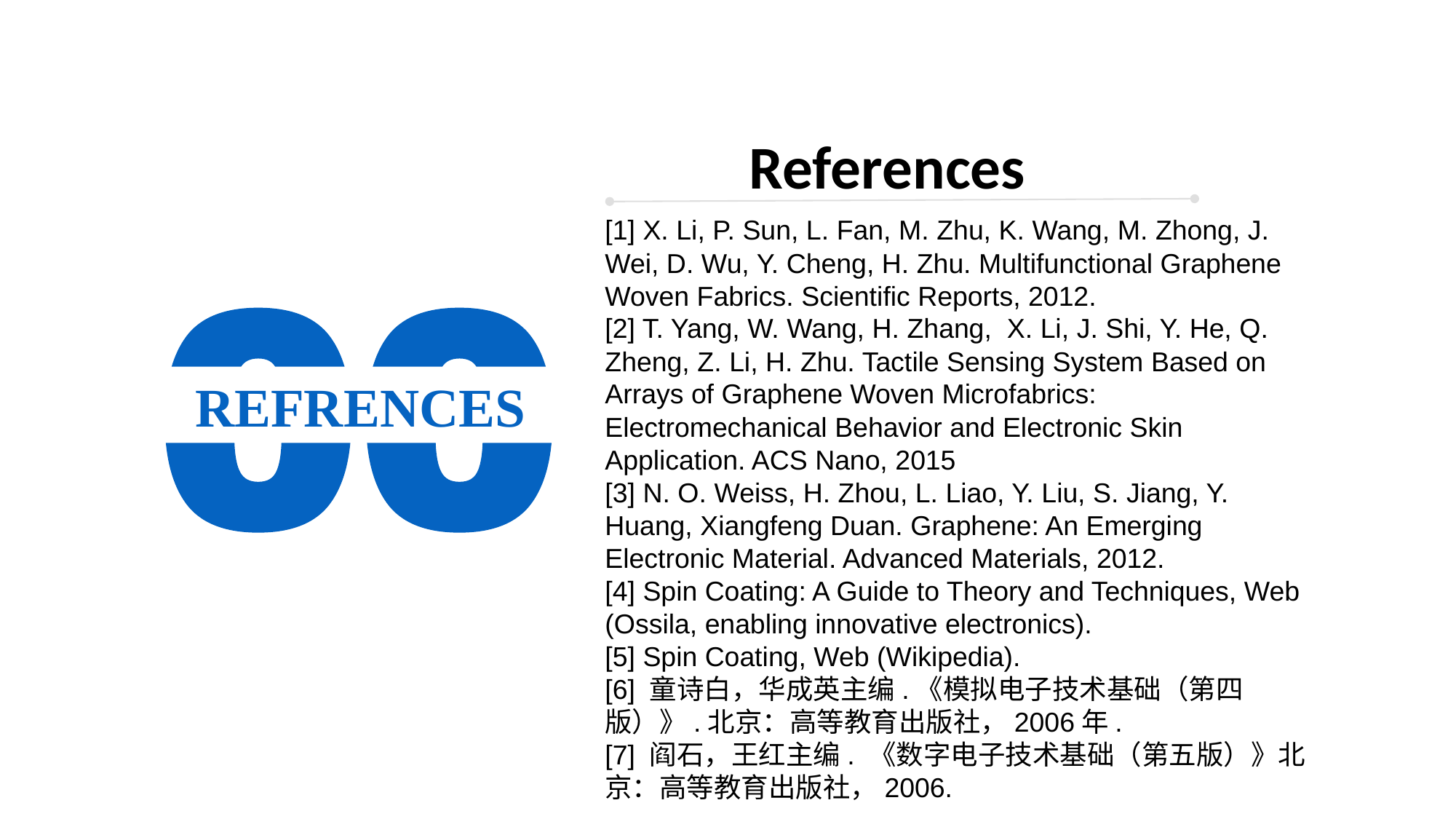

References
[1] X. Li, P. Sun, L. Fan, M. Zhu, K. Wang, M. Zhong, J. Wei, D. Wu, Y. Cheng, H. Zhu. Multifunctional Graphene Woven Fabrics. Scientific Reports, 2012.
[2] T. Yang, W. Wang, H. Zhang,  X. Li, J. Shi, Y. He, Q. Zheng, Z. Li, H. Zhu. Tactile Sensing System Based on Arrays of Graphene Woven Microfabrics: Electromechanical Behavior and Electronic Skin Application. ACS Nano, 2015
[3] N. O. Weiss, H. Zhou, L. Liao, Y. Liu, S. Jiang, Y. Huang, Xiangfeng Duan. Graphene: An Emerging Electronic Material. Advanced Materials, 2012.
[4] Spin Coating: A Guide to Theory and Techniques, Web (Ossila, enabling innovative electronics).
[5] Spin Coating, Web (Wikipedia).
[6] 童诗白，华成英主编.《模拟电子技术基础（第四版）》.北京：高等教育出版社，2006年.
[7] 阎石，王红主编. 《数字电子技术基础（第五版）》北京：高等教育出版社，2006.
00
      REFRENCES